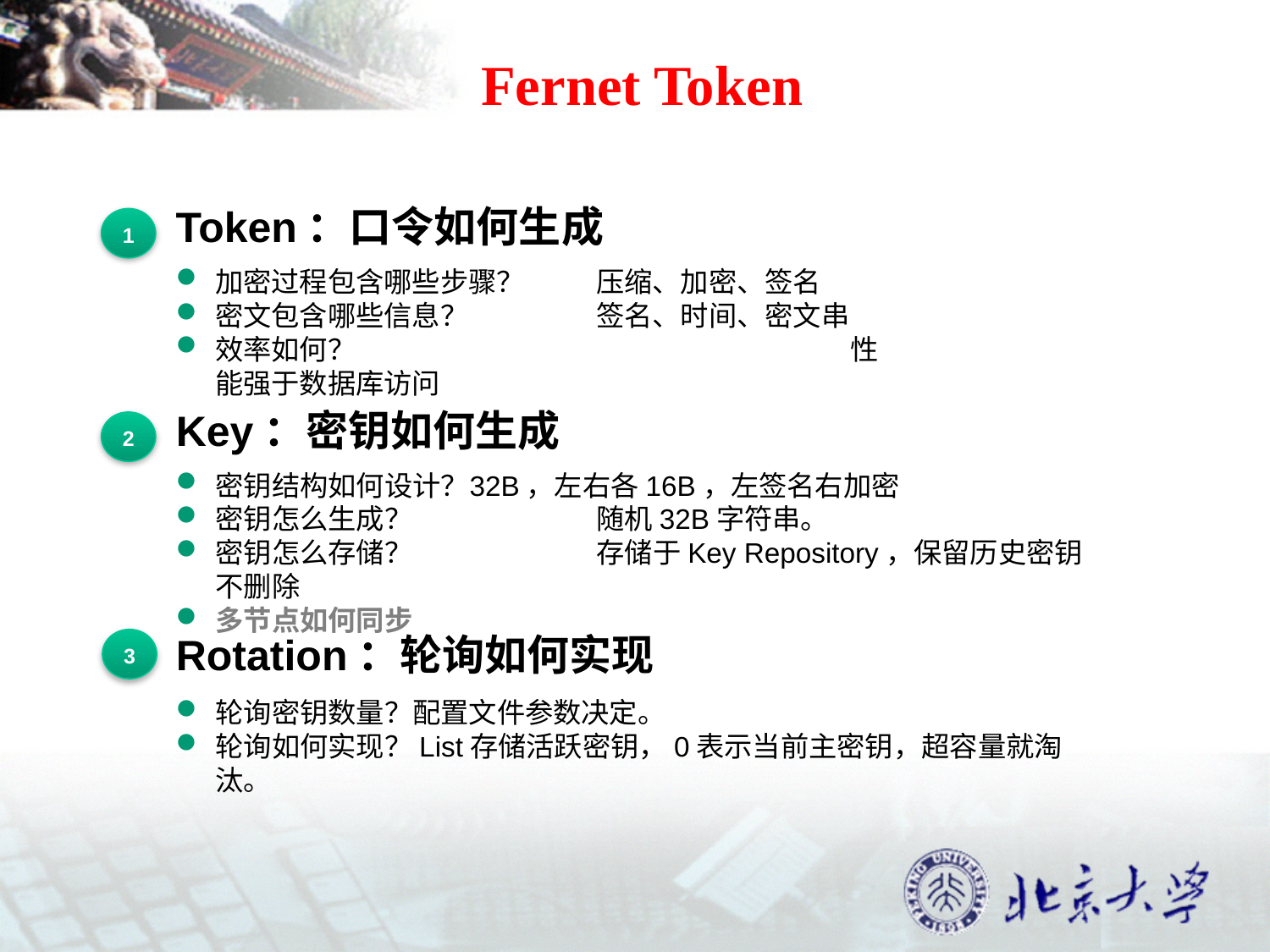

# Fernet Token
Token：口令如何生成
1
加密过程包含哪些步骤？	压缩、加密、签名
密文包含哪些信息？		签名、时间、密文串
效率如何？				性能强于数据库访问
Key：密钥如何生成
2
密钥结构如何设计？	32B，左右各16B，左签名右加密
密钥怎么生成？		随机32B字符串。
密钥怎么存储？		存储于Key Repository，保留历史密钥不删除
多节点如何同步
Rotation：轮询如何实现
3
轮询密钥数量？配置文件参数决定。
轮询如何实现？List存储活跃密钥，0表示当前主密钥，超容量就淘汰。